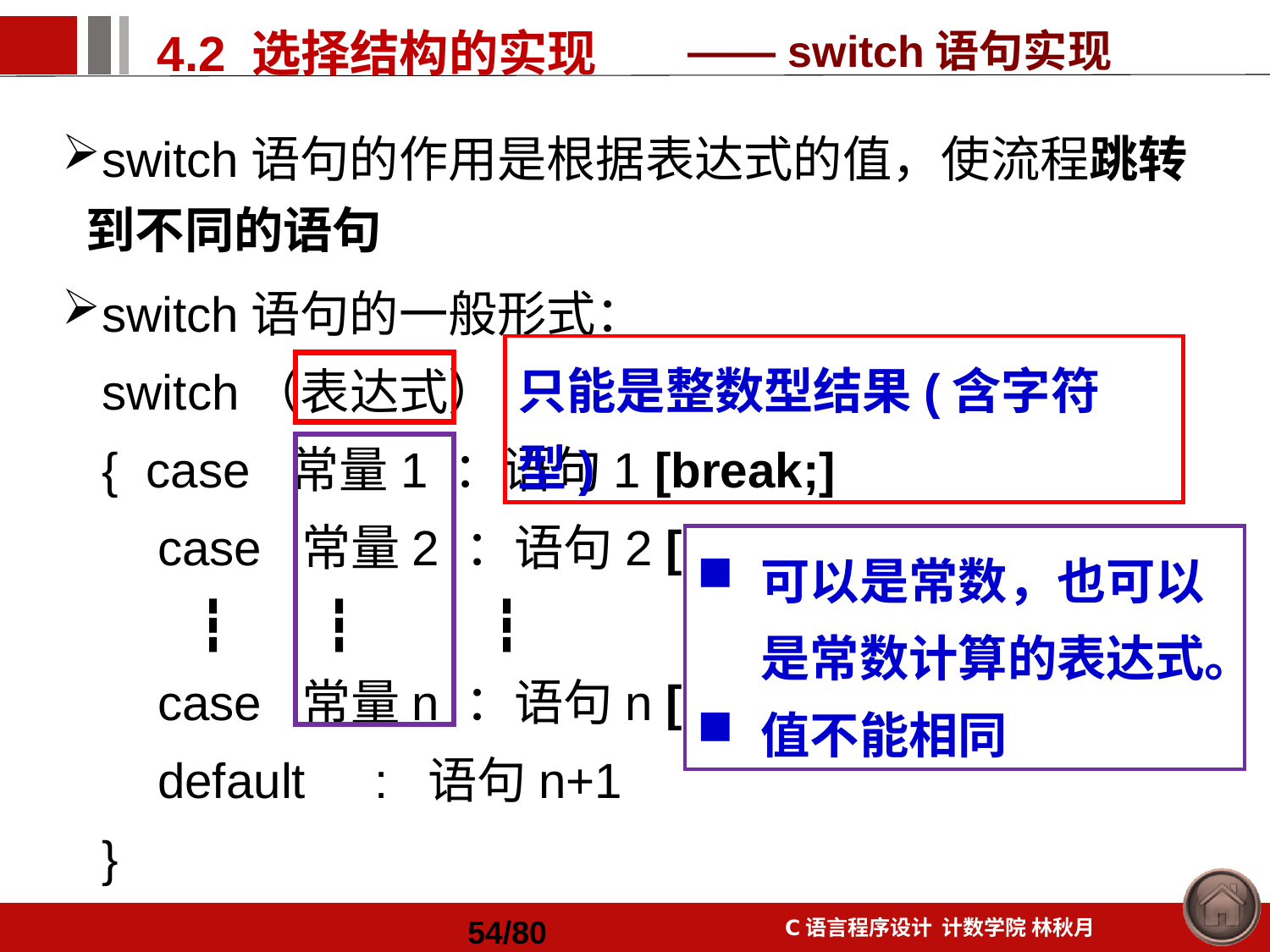

—— switch语句实现
switch语句的作用是根据表达式的值，使流程跳转到不同的语句
switch语句的一般形式：
switch（表达式）
{  case  常量1 ：语句1 [break;]
case  常量2 ：语句2 [break;]
   ┇       ┇          ┇
case  常量n ：语句n [break;]
default     :  语句n+1
}
只能是整数型结果(含字符型)

可以是常数，也可以是常数计算的表达式。
值不能相同